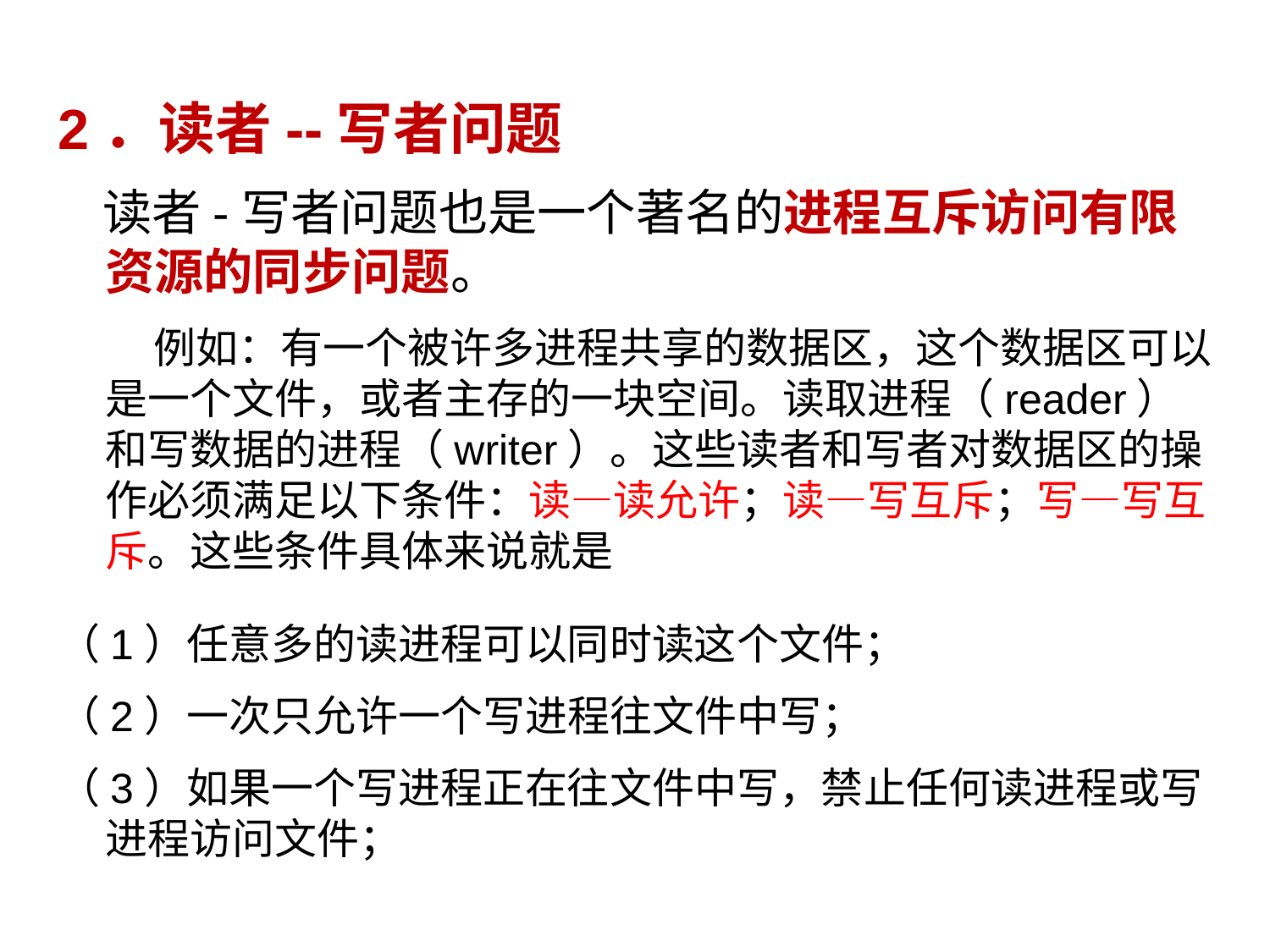

2．读者--写者问题
   读者-写者问题也是一个著名的进程互斥访问有限资源的同步问题。
         例如：有一个被许多进程共享的数据区，这个数据区可以是一个文件，或者主存的一块空间。读取进程（reader）和写数据的进程（writer）。这些读者和写者对数据区的操作必须满足以下条件：读—读允许；读—写互斥；写—写互斥。这些条件具体来说就是
（1）任意多的读进程可以同时读这个文件；
（2）一次只允许一个写进程往文件中写；
（3）如果一个写进程正在往文件中写，禁止任何读进程或写进程访问文件；